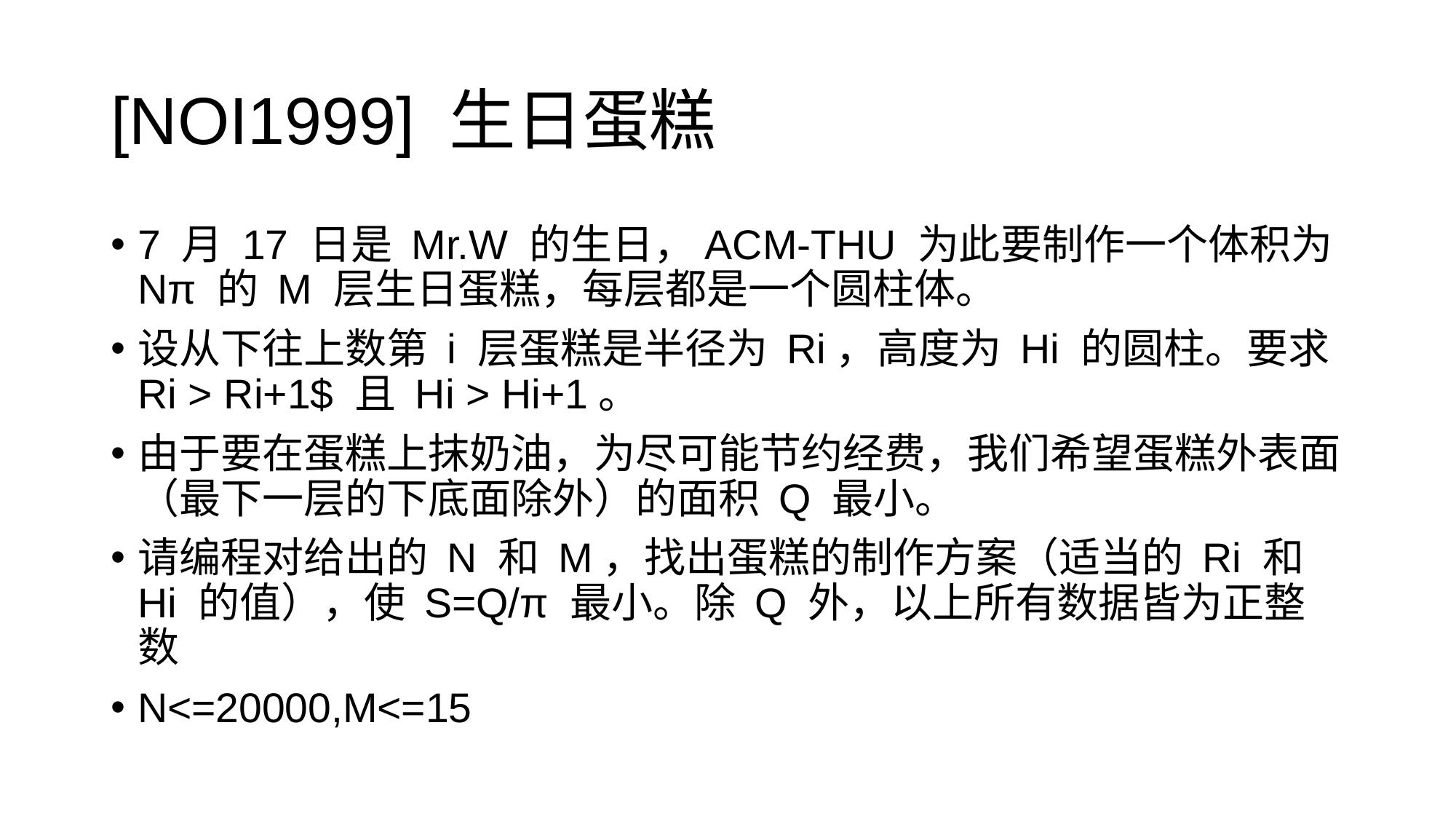

# [NOI1999] 生日蛋糕
7 月 17 日是 Mr.W 的生日，ACM-THU 为此要制作一个体积为 Nπ 的 M 层生日蛋糕，每层都是一个圆柱体。
设从下往上数第 i 层蛋糕是半径为 Ri，高度为 Hi 的圆柱。要求 Ri > Ri+1$ 且 Hi > Hi+1。
由于要在蛋糕上抹奶油，为尽可能节约经费，我们希望蛋糕外表面（最下一层的下底面除外）的面积 Q 最小。
请编程对给出的 N 和 M，找出蛋糕的制作方案（适当的 Ri 和 Hi 的值），使 S=Q/π 最小。除 Q 外，以上所有数据皆为正整数
N<=20000,M<=15